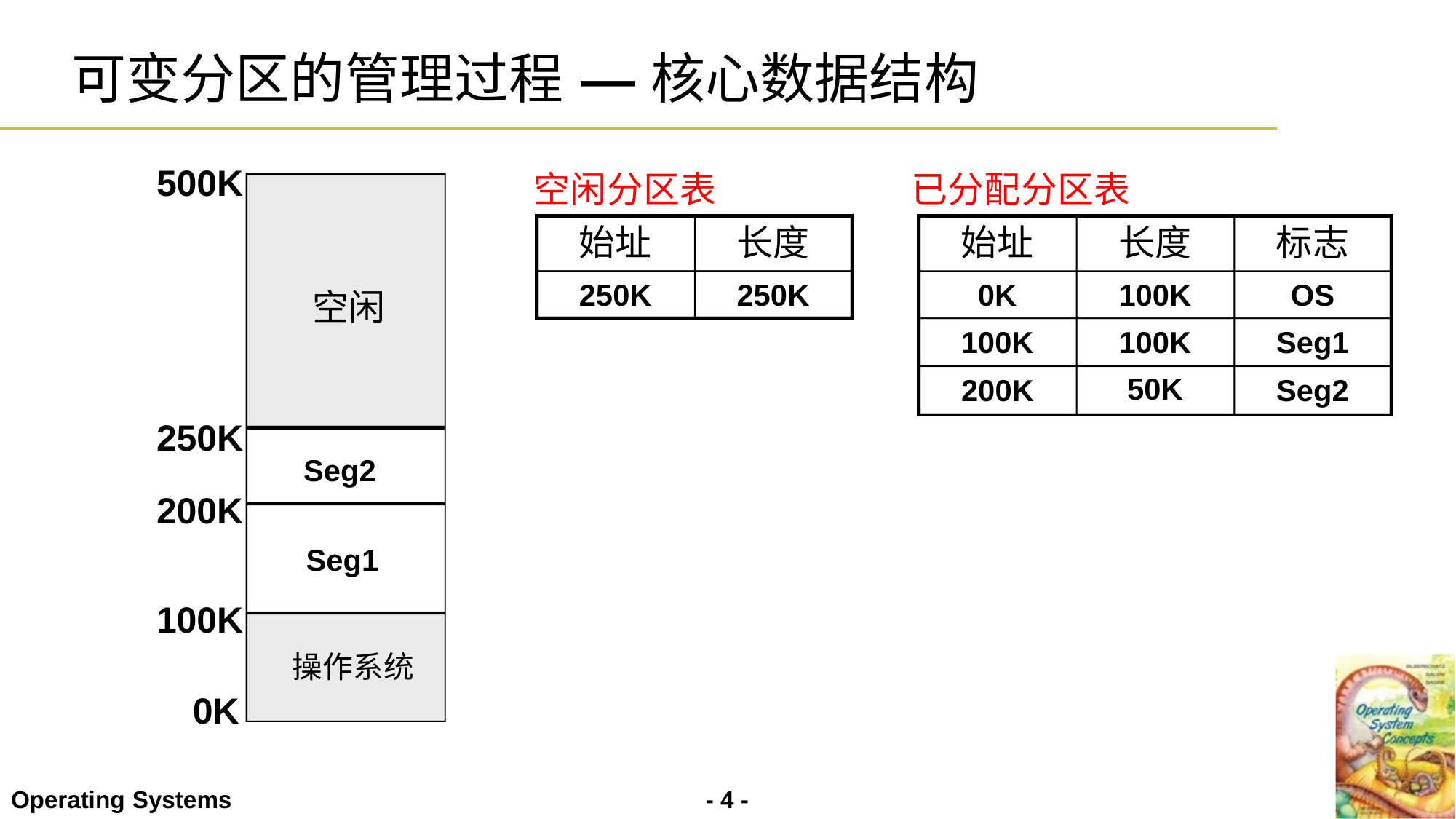

可变分区的管理过程 — 核心数据结构

500K

空闲分区表
始址
已分配分区表

始址
0K
长度
100K
100K
50K
标志
OS
长度
250K
250K
空闲
100K
200K
Seg1
Seg2
250K
200K
Seg2
Seg1
100K
0K
操作系统

- 4 -
Operating Systems